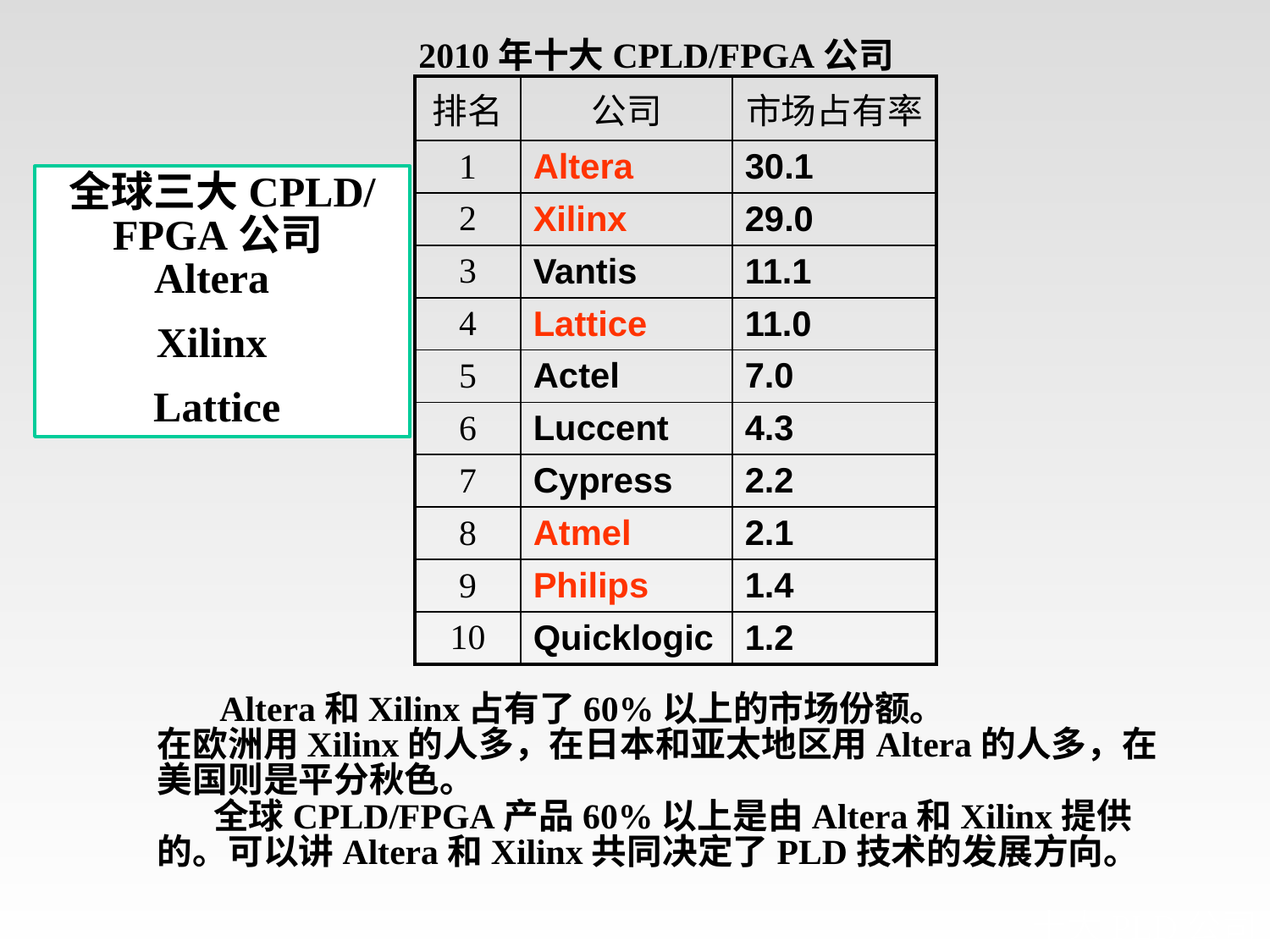

2010年十大CPLD/FPGA公司
| 排名 | 公司 | 市场占有率 |
| --- | --- | --- |
| 1 | Altera | 30.1 |
| 2 | Xilinx | 29.0 |
| 3 | Vantis | 11.1 |
| 4 | Lattice | 11.0 |
| 5 | Actel | 7.0 |
| 6 | Luccent | 4.3 |
| 7 | Cypress | 2.2 |
| 8 | Atmel | 2.1 |
| 9 | Philips | 1.4 |
| 10 | Quicklogic | 1.2 |
全球三大CPLD/FPGA公司  Altera
Xilinx
Lattice
       Altera和Xilinx占有了60%以上的市场份额。
在欧洲用Xilinx的人多，在日本和亚太地区用Altera的人多，在美国则是平分秋色。
       全球CPLD/FPGA产品60%以上是由Altera和Xilinx提供的。可以讲Altera和Xilinx共同决定了PLD技术的发展方向。
# 十大PLD公司